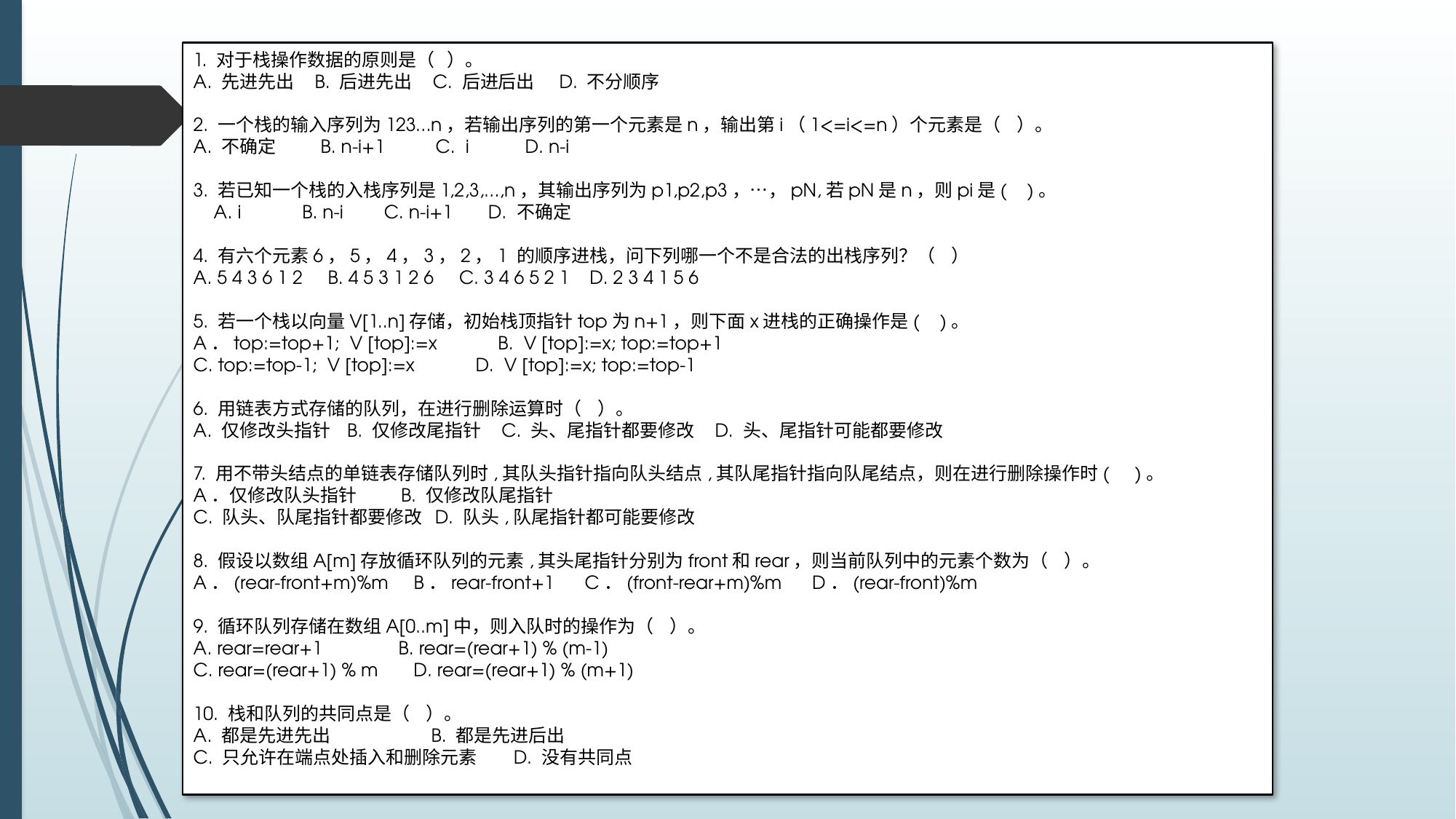

1. 对于栈操作数据的原则是（   ）。
A. 先进先出    B. 后进先出    C. 后进后出     D. 不分顺序

2. 一个栈的输入序列为123…n，若输出序列的第一个元素是n，输出第i（1<=i<=n）个元素是（    ）。
A. 不确定          B. n-i+1          C.  i           D. n-i

3. 若已知一个栈的入栈序列是1,2,3,…,n，其输出序列为p1,p2,p3，…，pN,若pN是n，则pi是(    )。
    A. i            B. n-i        C. n-i+1       D. 不确定

4. 有六个元素6，5，4，3，2，1 的顺序进栈，问下列哪一个不是合法的出栈序列？（    ）
A. 5 4 3 6 1 2     B. 4 5 3 1 2 6     C. 3 4 6 5 2 1    D. 2 3 4 1 5 6

5. 若一个栈以向量V[1..n]存储，初始栈顶指针top为n+1，则下面x进栈的正确操作是(    )。
A．top:=top+1;  V [top]:=x            B.  V [top]:=x; top:=top+1
C. top:=top-1;  V [top]:=x            D.  V [top]:=x; top:=top-1

6. 用链表方式存储的队列，在进行删除运算时（    ）。
A. 仅修改头指针   B. 仅修改尾指针    C. 头、尾指针都要修改    D. 头、尾指针可能都要修改

7. 用不带头结点的单链表存储队列时,其队头指针指向队头结点,其队尾指针指向队尾结点，则在进行删除操作时(     )。
A．仅修改队头指针          B. 仅修改队尾指针
C. 队头、队尾指针都要修改  D. 队头,队尾指针都可能要修改

8. 假设以数组A[m]存放循环队列的元素,其头尾指针分别为front和rear，则当前队列中的元素个数为（    ）。
A．(rear-front+m)%m     B．rear-front+1      C．(front-rear+m)%m      D．(rear-front)%m

9. 循环队列存储在数组A[0..m]中，则入队时的操作为（    ）。
A. rear=rear+1               B. rear=(rear+1) % (m-1)
C. rear=(rear+1) % m       D. rear=(rear+1) % (m+1)

10. 栈和队列的共同点是（    ）。
A. 都是先进先出                        B. 都是先进后出
C. 只允许在端点处插入和删除元素        D. 没有共同点